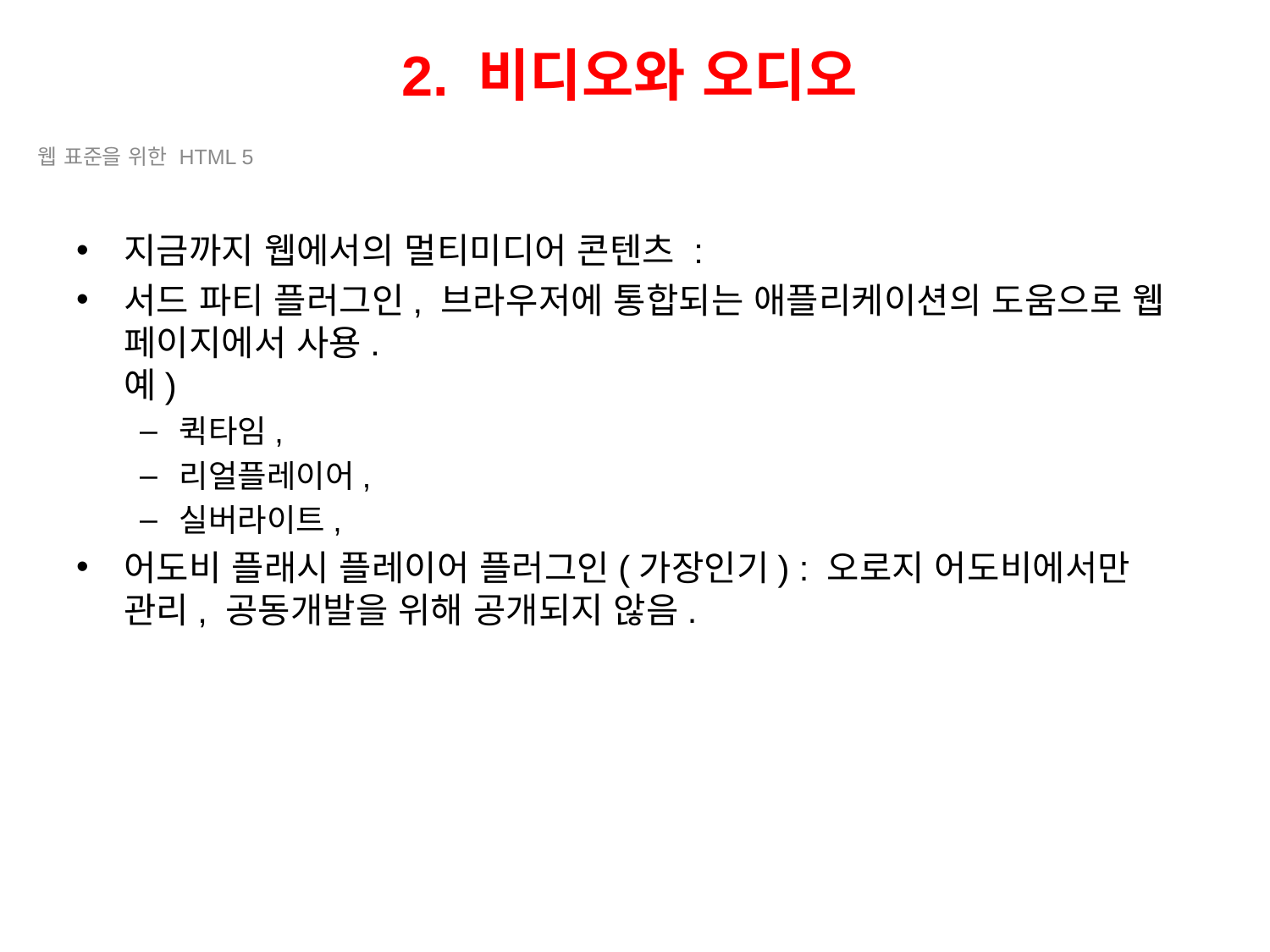

# 2. 비디오와 오디오
웹 표준을 위한 HTML 5
지금까지 웹에서의 멀티미디어 콘텐츠 :
서드 파티 플러그인, 브라우저에 통합되는 애플리케이션의 도움으로 웹 페이지에서 사용.
예)
퀵타임,
리얼플레이어,
실버라이트,
어도비 플래시 플레이어 플러그인(가장인기) : 오로지 어도비에서만 관리, 공동개발을 위해 공개되지 않음.